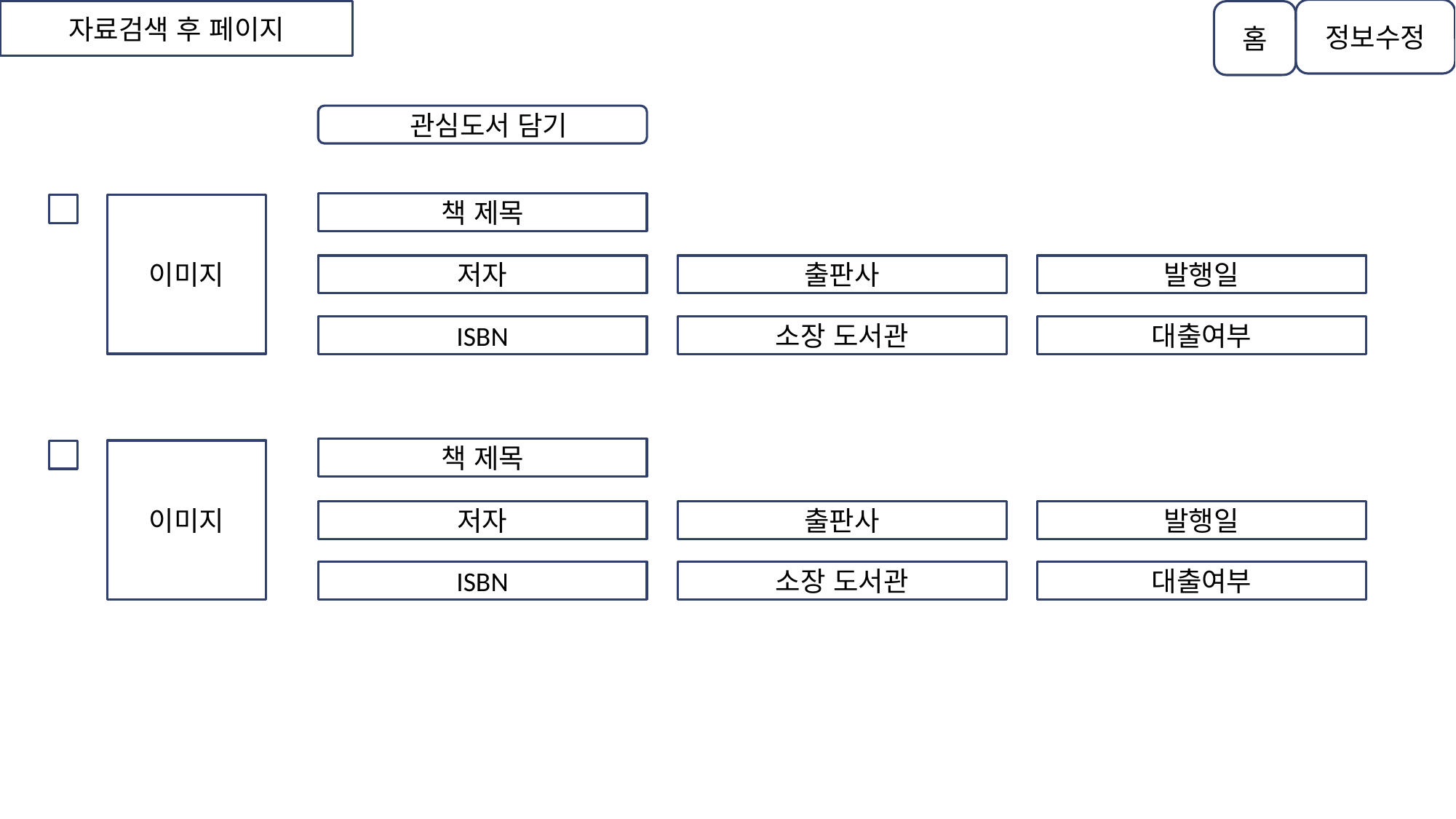

정보수정
홈
자료검색 후 페이지
 관심도서 담기
책 제목
이미지

저자
출판사
발행일
ISBN
소장 도서관
대출여부
책 제목
이미지

저자
출판사
발행일
ISBN
소장 도서관
대출여부